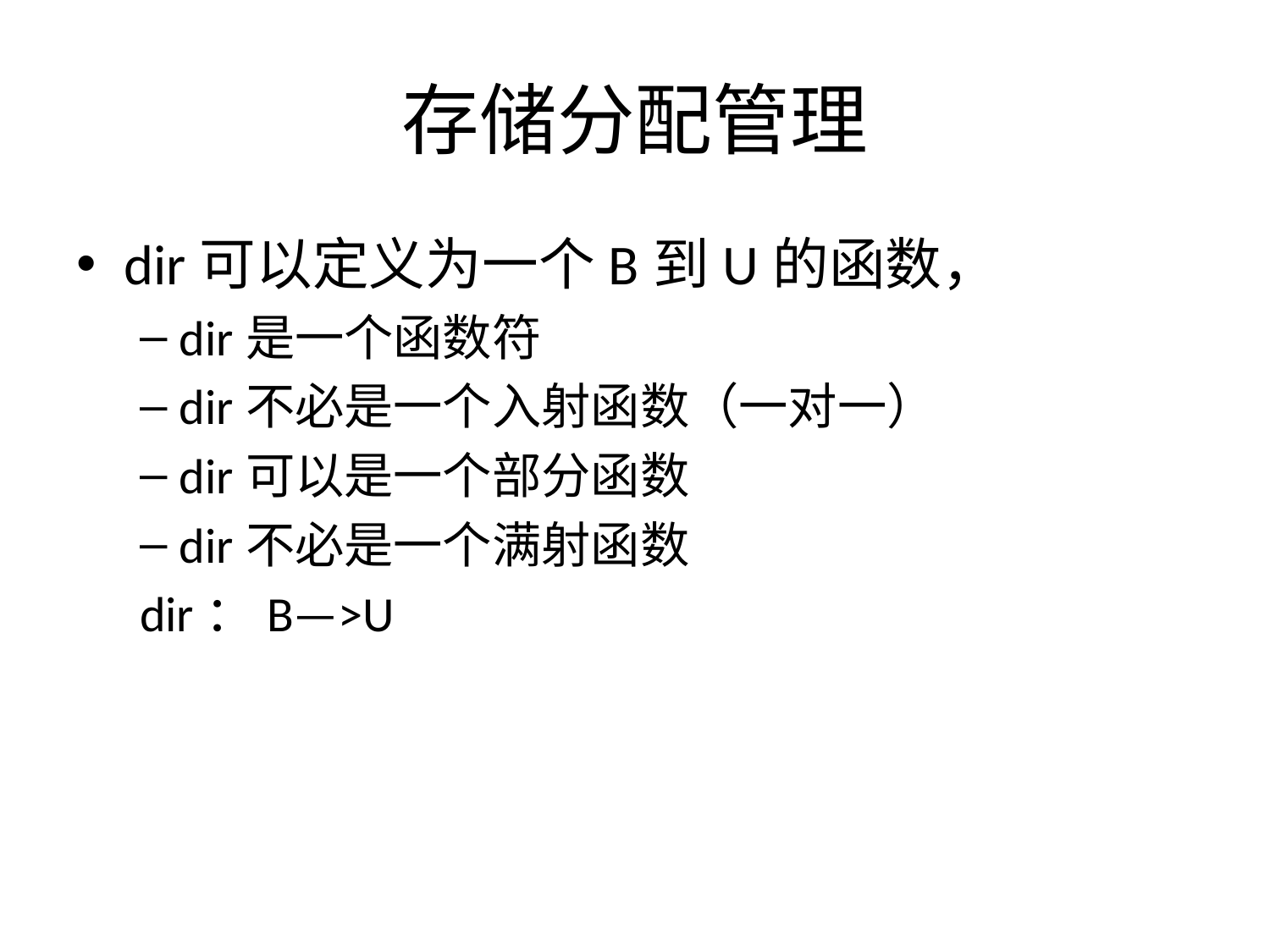

# 存储分配管理
dir可以定义为一个B到U的函数，
dir是一个函数符
dir不必是一个入射函数（一对一）
dir可以是一个部分函数
dir不必是一个满射函数
dir：B—>U